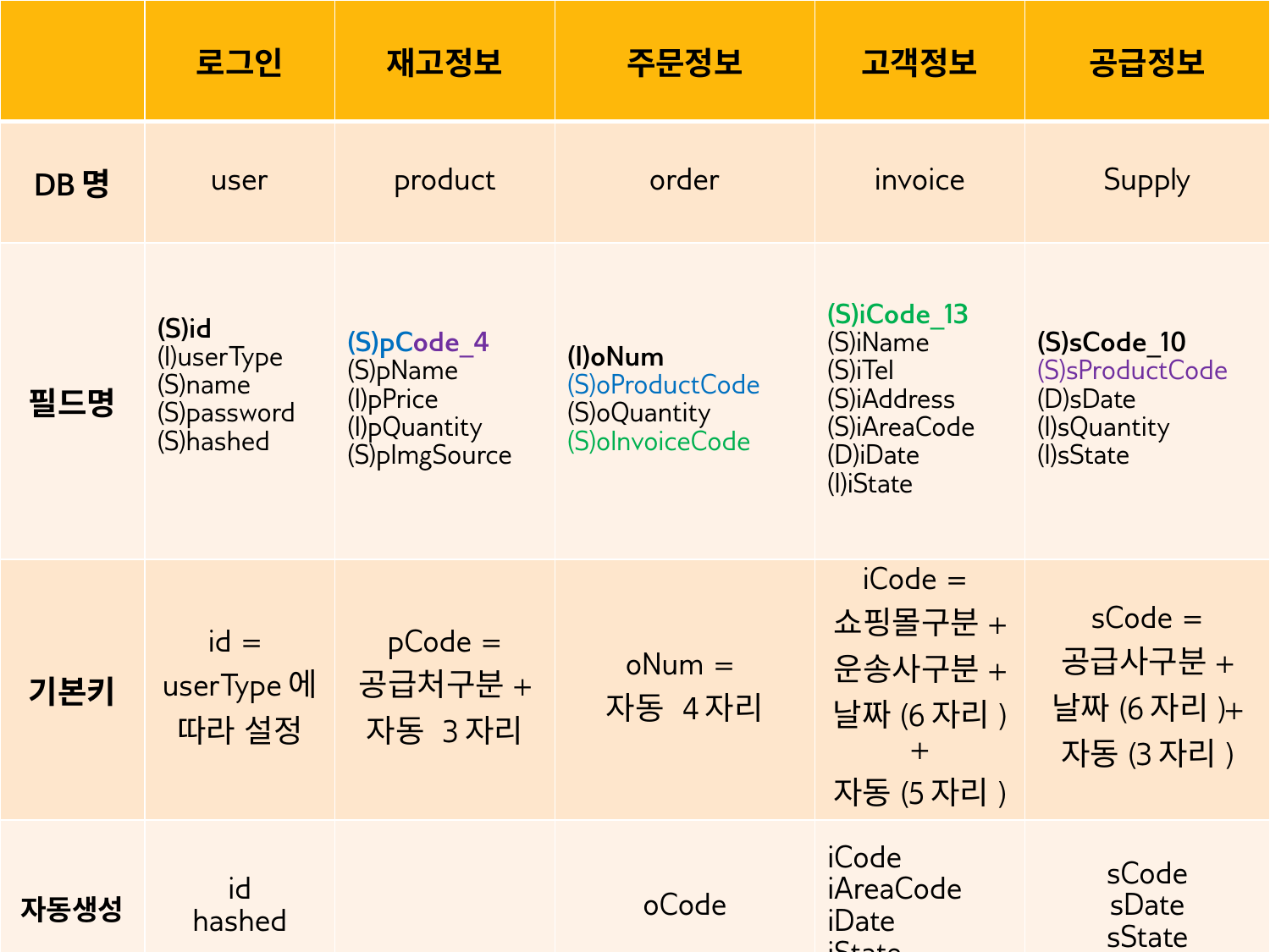

|  | 로그인 | 재고정보 | 주문정보 | 고객정보 | 공급정보 |
| --- | --- | --- | --- | --- | --- |
| DB명 | user | product | order | invoice | Supply |
| 필드명 | (S)id (I)userType (S)name (S)password (S)hashed | (S)pCode\_4 (S)pName (I)pPrice (I)pQuantity (S)pImgSource | (I)oNum (S)oProductCode (S)oQuantity (S)oInvoiceCode | (S)iCode\_13 (S)iName (S)iTel (S)iAddress (S)iAreaCode (D)iDate (I)iState | (S)sCode\_10 (S)sProductCode (D)sDate (I)sQuantity (I)sState |
| 기본키 | id = userType에 따라 설정 | pCode = 공급처구분+ 자동 3자리 | oNum = 자동 4자리 | iCode = 쇼핑몰구분+ 운송사구분+ 날짜(6자리)+ 자동(5자리) | sCode = 공급사구분+ 날짜(6자리)+ 자동(3자리) |
| 자동생성 | id hashed |  | oCode | iCode iAreaCode iDate iState | sCode sDate sState |